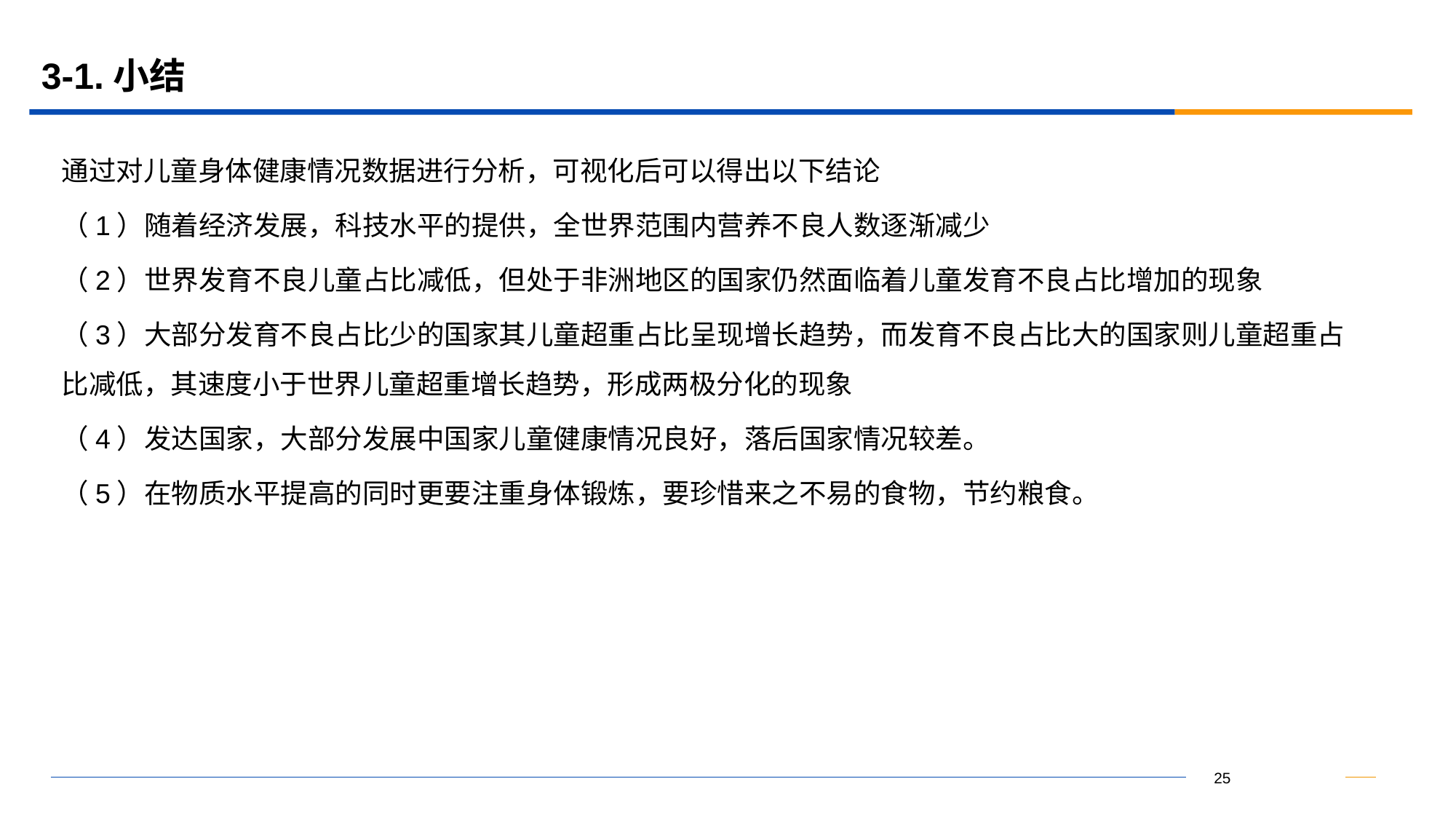

# 3-1.小结
通过对儿童身体健康情况数据进行分析，可视化后可以得出以下结论
（1）随着经济发展，科技水平的提供，全世界范围内营养不良人数逐渐减少
（2）世界发育不良儿童占比减低，但处于非洲地区的国家仍然面临着儿童发育不良占比增加的现象
（3）大部分发育不良占比少的国家其儿童超重占比呈现增长趋势，而发育不良占比大的国家则儿童超重占比减低，其速度小于世界儿童超重增长趋势，形成两极分化的现象
（4）发达国家，大部分发展中国家儿童健康情况良好，落后国家情况较差。
（5）在物质水平提高的同时更要注重身体锻炼，要珍惜来之不易的食物，节约粮食。